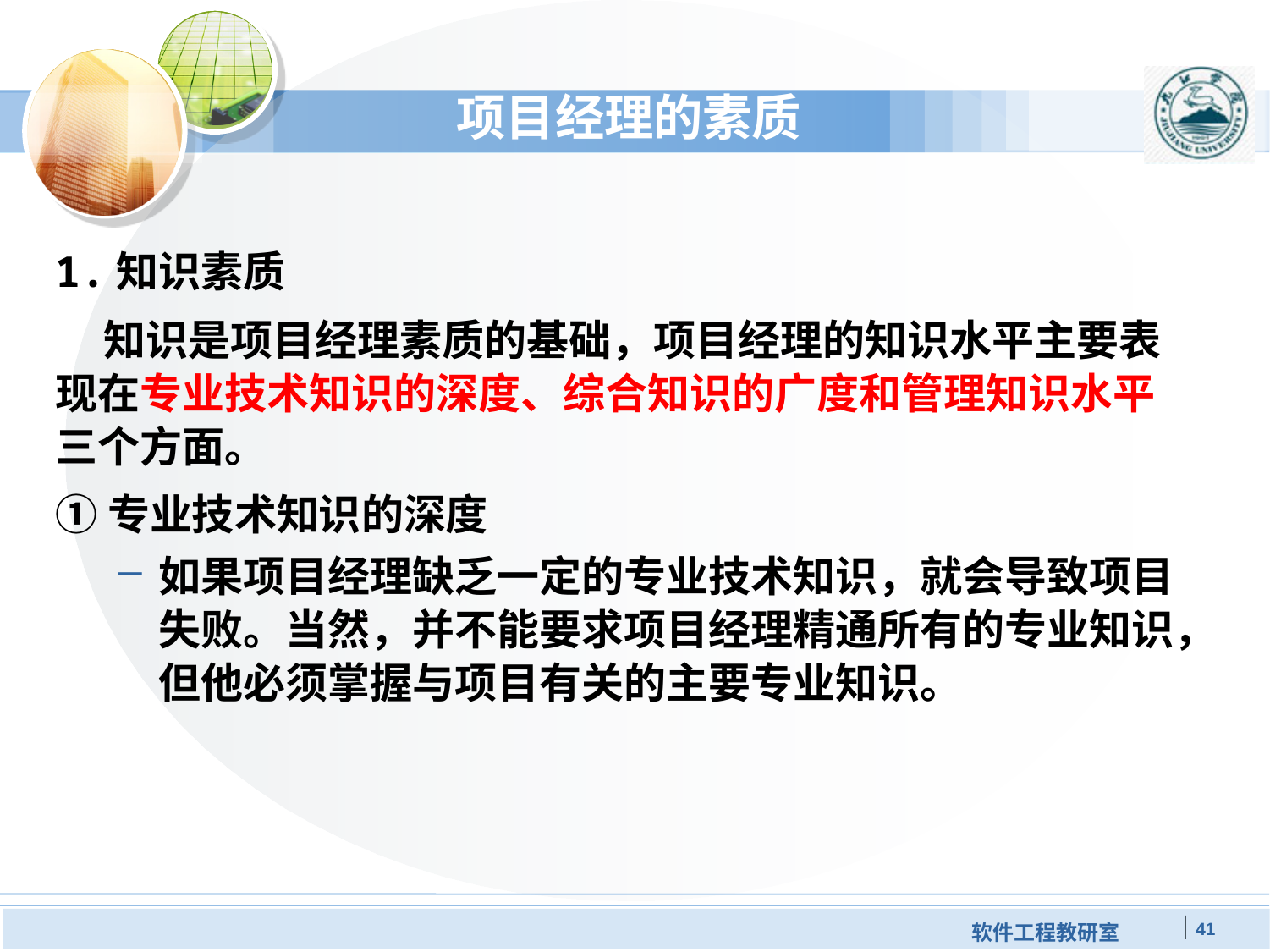

# 项目经理的素质
1.知识素质
    知识是项目经理素质的基础，项目经理的知识水平主要表现在专业技术知识的深度、综合知识的广度和管理知识水平三个方面。
①专业技术知识的深度
如果项目经理缺乏一定的专业技术知识，就会导致项目失败。当然，并不能要求项目经理精通所有的专业知识，但他必须掌握与项目有关的主要专业知识。